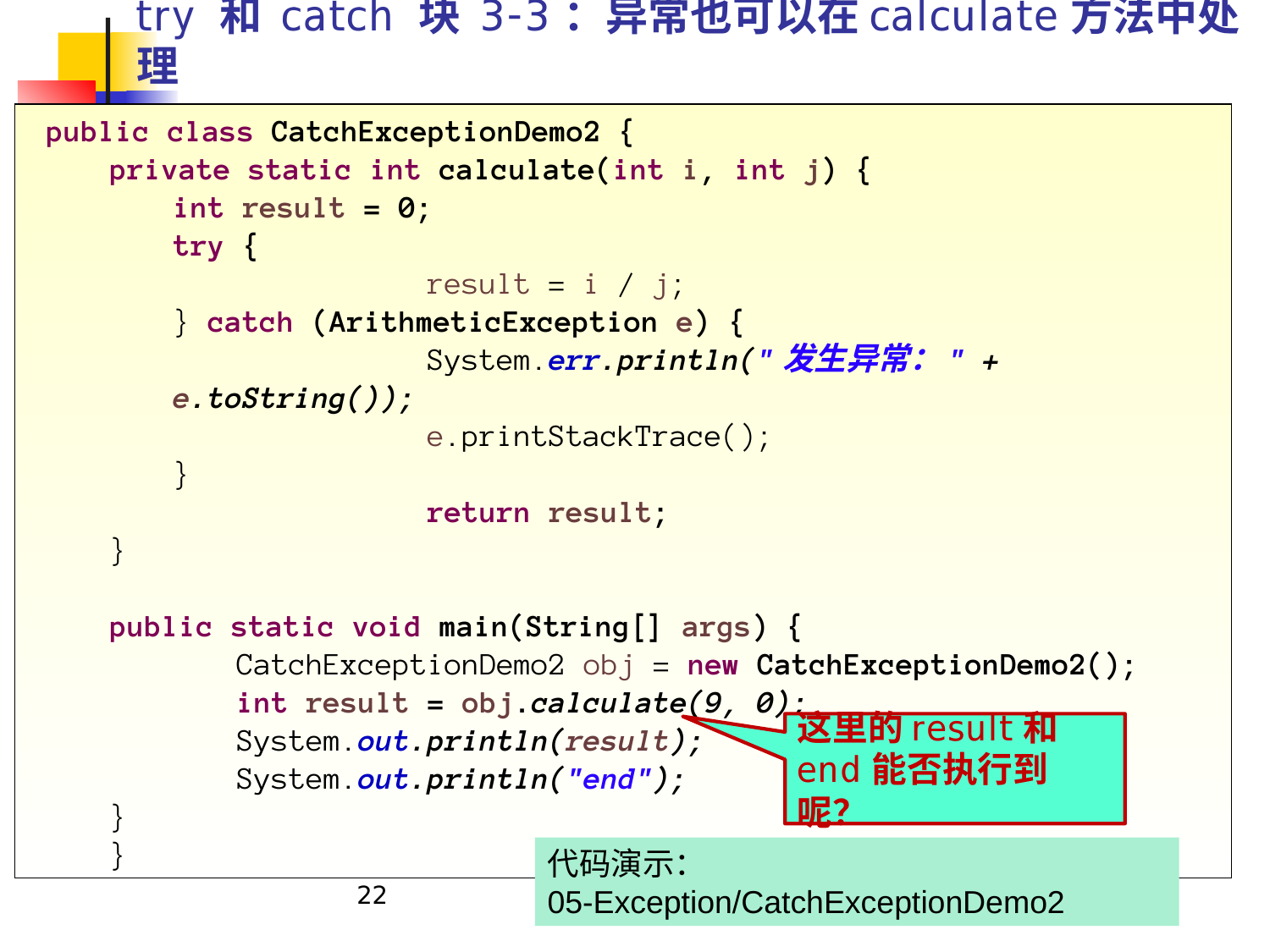

# try 和 catch 块 3-3：异常也可以在calculate方法中处理
public class CatchExceptionDemo2 {
private static int calculate(int i, int j) {
int result = 0;
try {
		result = i / j;
} catch (ArithmeticException e) {
		System.err.println("发生异常：" + e.toString());
		e.printStackTrace();
}
		return result;
}

public static void main(String[] args) {
	CatchExceptionDemo2 obj = new CatchExceptionDemo2();
	int result = obj.calculate(9, 0);
	System.out.println(result);
	System.out.println("end");
}
}
这里的result和end能否执行到呢？
代码演示：
05-Exception/CatchExceptionDemo2
22